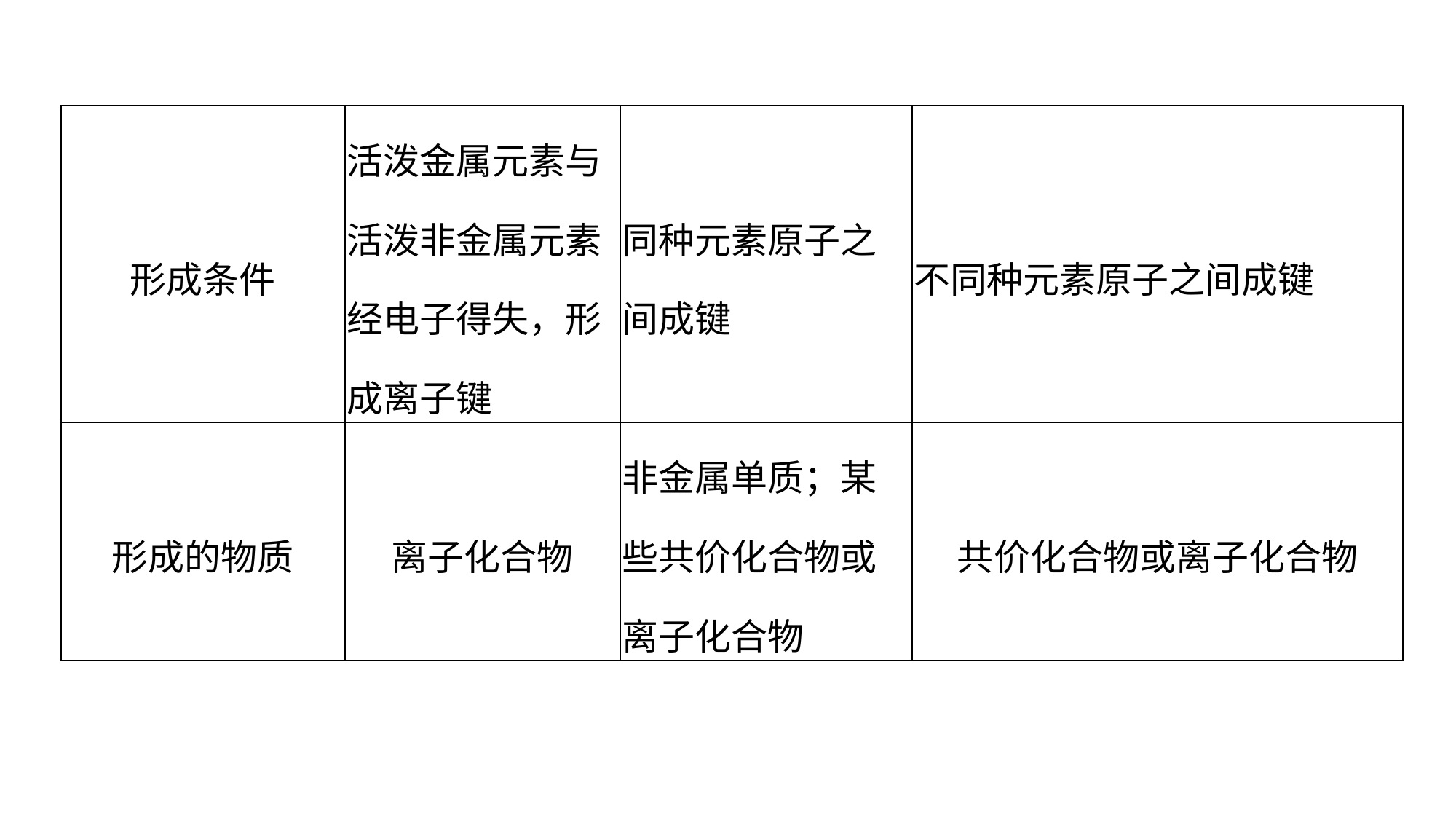

| 形成条件 | 活泼金属元素与活泼非金属元素经电子得失，形成离子键 | 同种元素原子之间成键 | 不同种元素原子之间成键 |
| --- | --- | --- | --- |
| 形成的物质 | 离子化合物 | 非金属单质；某些共价化合物或离子化合物 | 共价化合物或离子化合物 |